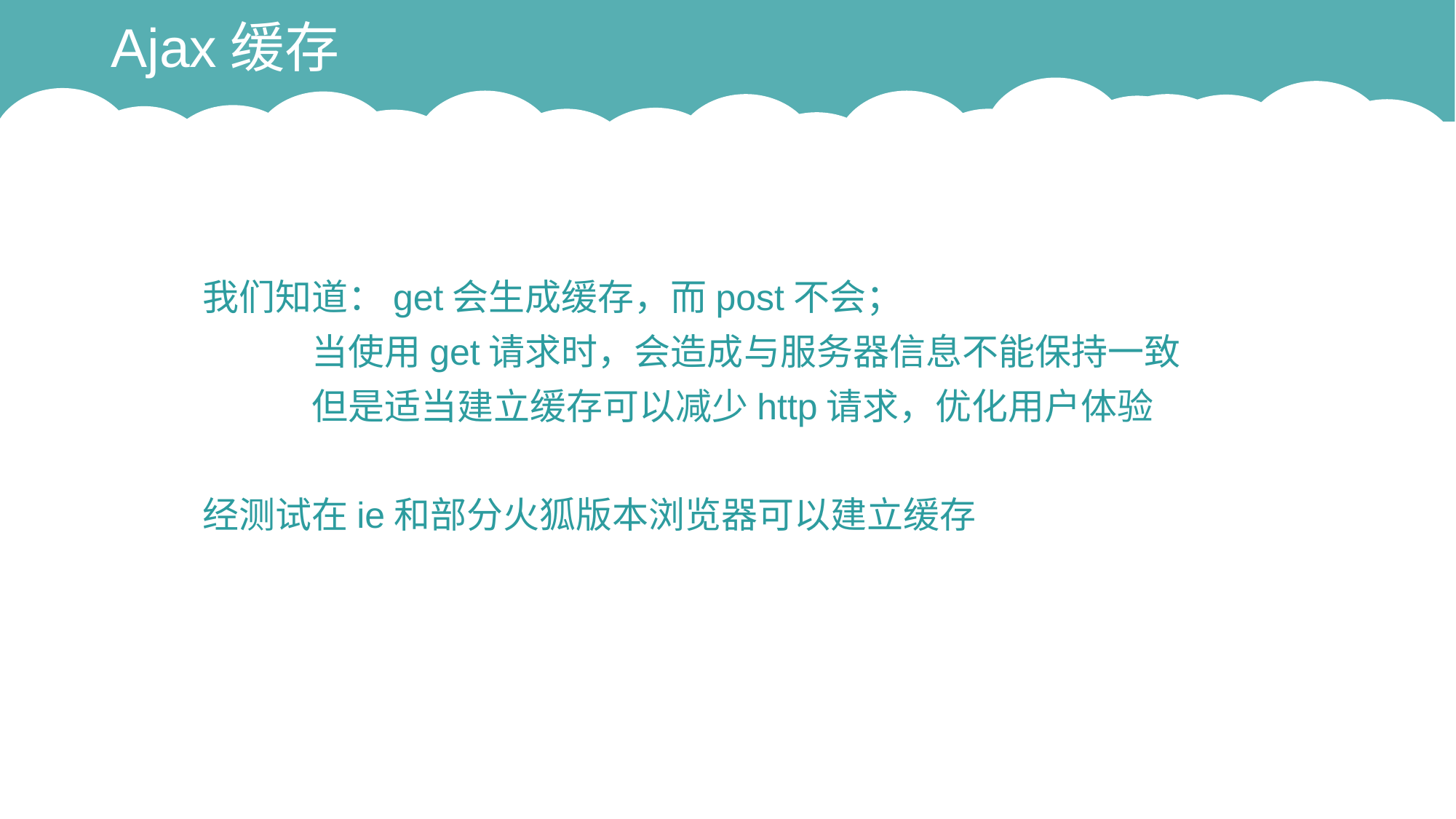

# Ajax缓存
我们知道：get会生成缓存，而post不会；
	当使用get请求时，会造成与服务器信息不能保持一致
	但是适当建立缓存可以减少http请求，优化用户体验

经测试在ie和部分火狐版本浏览器可以建立缓存